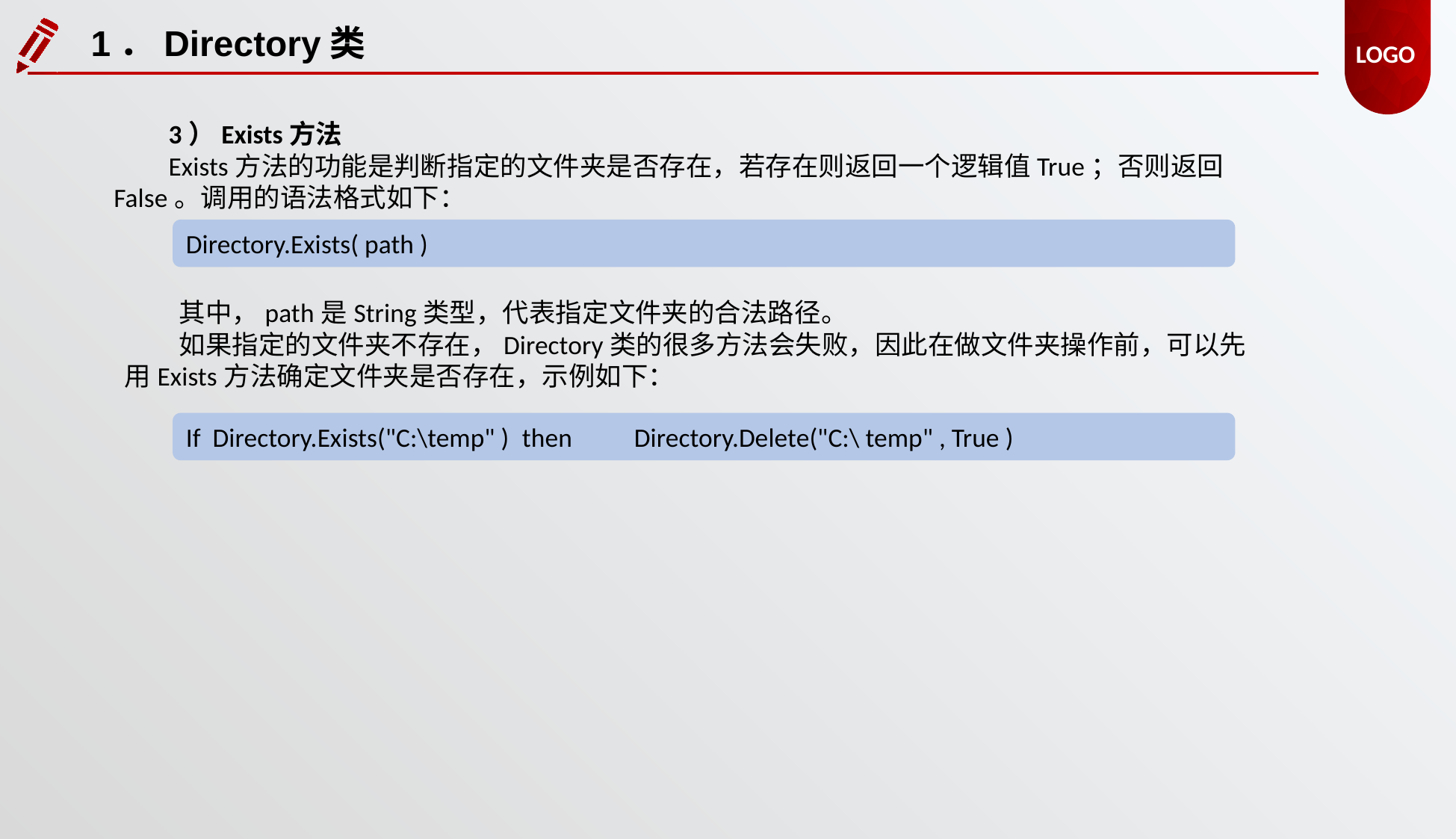

1．Directory类
3）Exists方法
Exists方法的功能是判断指定的文件夹是否存在，若存在则返回一个逻辑值True；否则返回False。调用的语法格式如下：
Directory.Exists( path )
其中，path是String类型，代表指定文件夹的合法路径。
如果指定的文件夹不存在，Directory类的很多方法会失败，因此在做文件夹操作前，可以先用Exists方法确定文件夹是否存在，示例如下：
If  Directory.Exists("C:\temp" )	then 	Directory.Delete("C:\ temp" , True )